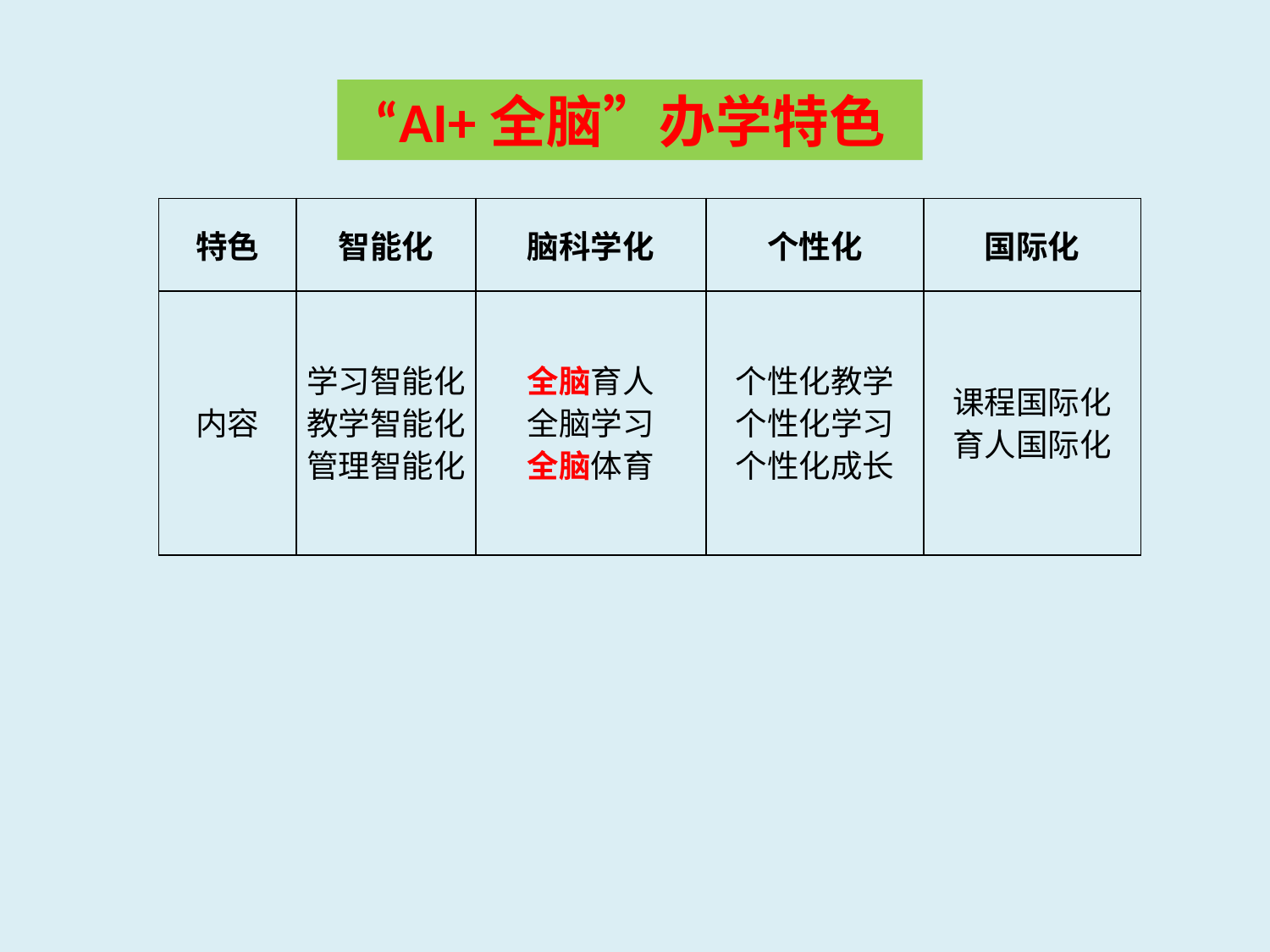

“AI+全脑”办学特色
| 特色 | 智能化 | 脑科学化 | 个性化 | 国际化 |
| --- | --- | --- | --- | --- |
| 内容 | 学习智能化 教学智能化 管理智能化 | 全脑育人 全脑学习 全脑体育 | 个性化教学 个性化学习 个性化成长 | 课程国际化 育人国际化 |